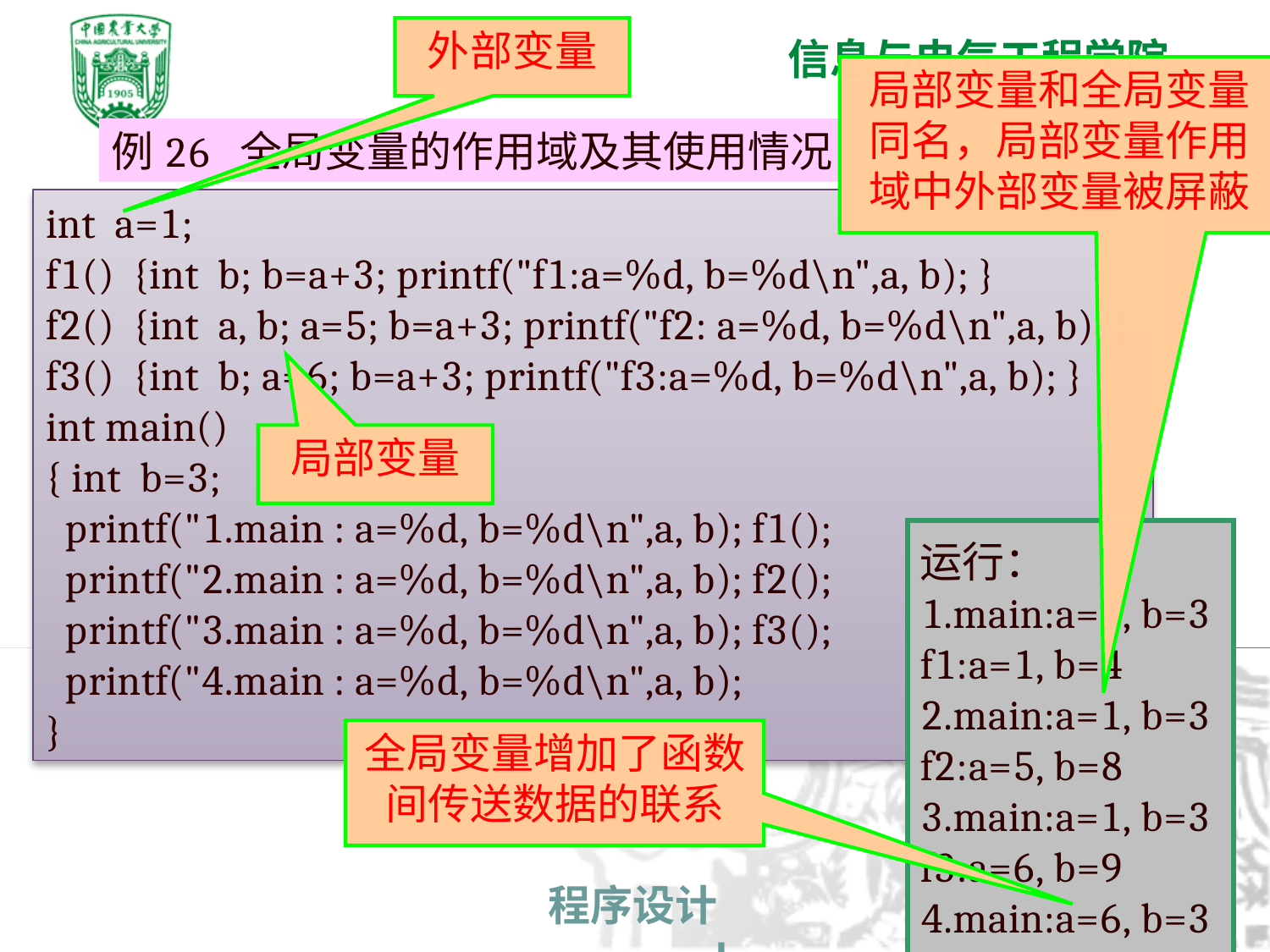

外部变量
局部变量和全局变量同名，局部变量作用域中外部变量被屏蔽
例26  全局变量的作用域及其使用情况
int  a=1;
f1()  {int  b; b=a+3; printf("f1:a=%d, b=%d\n",a, b); }
f2()  {int  a, b; a=5; b=a+3; printf("f2: a=%d, b=%d\n",a, b); }
f3()  {int  b; a=6; b=a+3; printf("f3:a=%d, b=%d\n",a, b); }
int main()
{ int  b=3;
  printf("1.main : a=%d, b=%d\n",a, b); f1();
  printf("2.main : a=%d, b=%d\n",a, b); f2();
  printf("3.main : a=%d, b=%d\n",a, b); f3();
  printf("4.main : a=%d, b=%d\n",a, b);
}
局部变量
运行：
1.main:a=1, b=3
f1:a=1, b=4
2.main:a=1, b=3
f2:a=5, b=8
3.main:a=1, b=3
f3:a=6, b=9
4.main:a=6, b=3
全局变量增加了函数间传送数据的联系